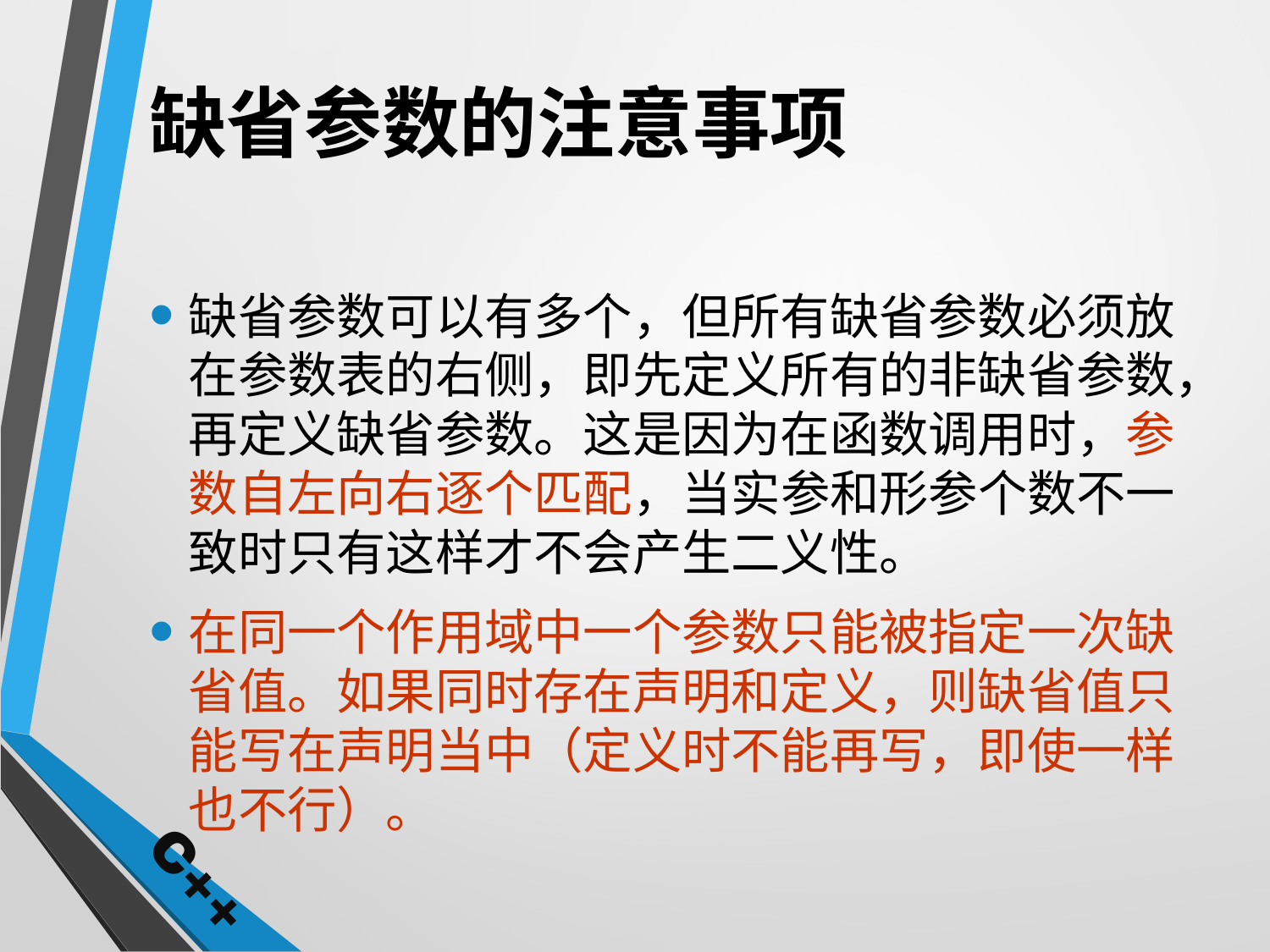

# 缺省参数的注意事项
缺省参数可以有多个，但所有缺省参数必须放在参数表的右侧，即先定义所有的非缺省参数，再定义缺省参数。这是因为在函数调用时，参数自左向右逐个匹配，当实参和形参个数不一致时只有这样才不会产生二义性。
在同一个作用域中一个参数只能被指定一次缺省值。如果同时存在声明和定义，则缺省值只能写在声明当中（定义时不能再写，即使一样也不行）。